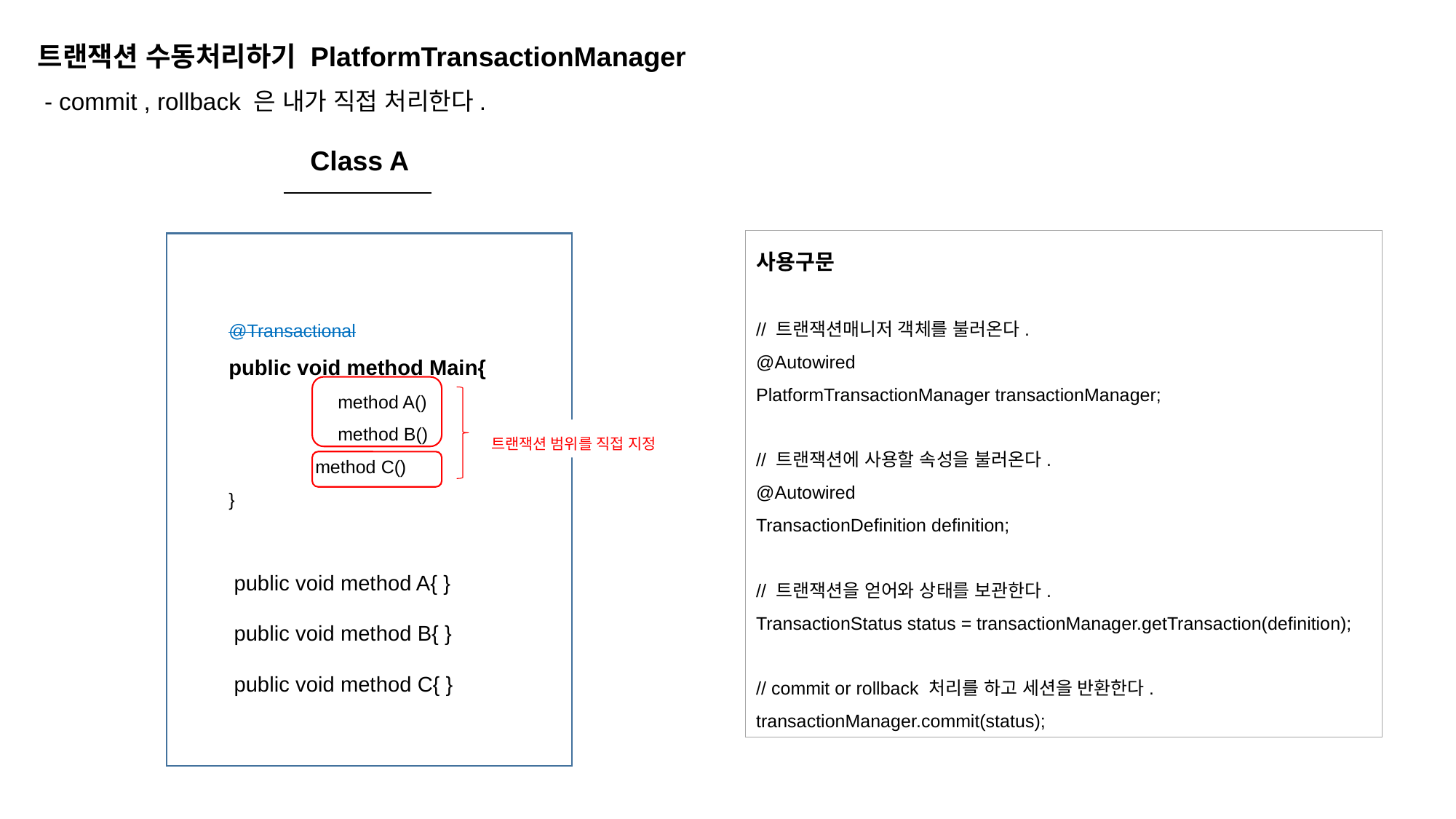

트랜잭션 수동처리하기 PlatformTransactionManager
 - commit , rollback 은 내가 직접 처리한다.
Class A
사용구문

// 트랜잭션매니저 객체를 불러온다.
@Autowired
PlatformTransactionManager transactionManager;

// 트랜잭션에 사용할 속성을 불러온다.
@Autowired
TransactionDefinition definition;

// 트랜잭션을 얻어와 상태를 보관한다.
TransactionStatus status = transactionManager.getTransaction(definition);
// commit or rollback 처리를 하고 세션을 반환한다.
transactionManager.commit(status);

@Transactional
public void method Main{
	method A()
	method B()
                 method C()
}

트랜잭션 범위를 직접 지정

public void method A{ }

public void method B{ }

public void method C{ }